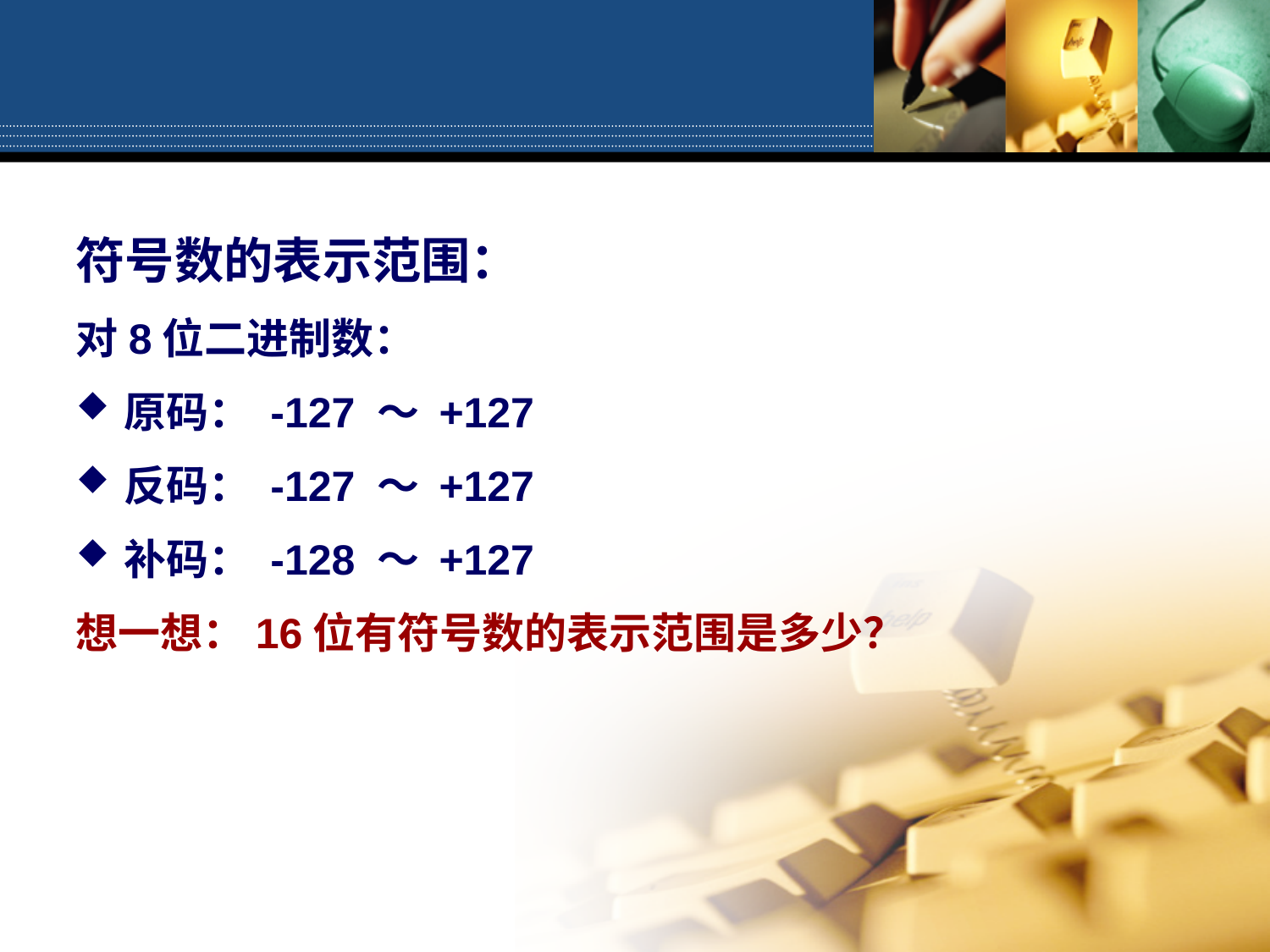

符号数的表示范围：
对8位二进制数：
原码： -127 ～ +127
反码： -127 ～ +127
补码： -128 ～ +127
想一想：16位有符号数的表示范围是多少？